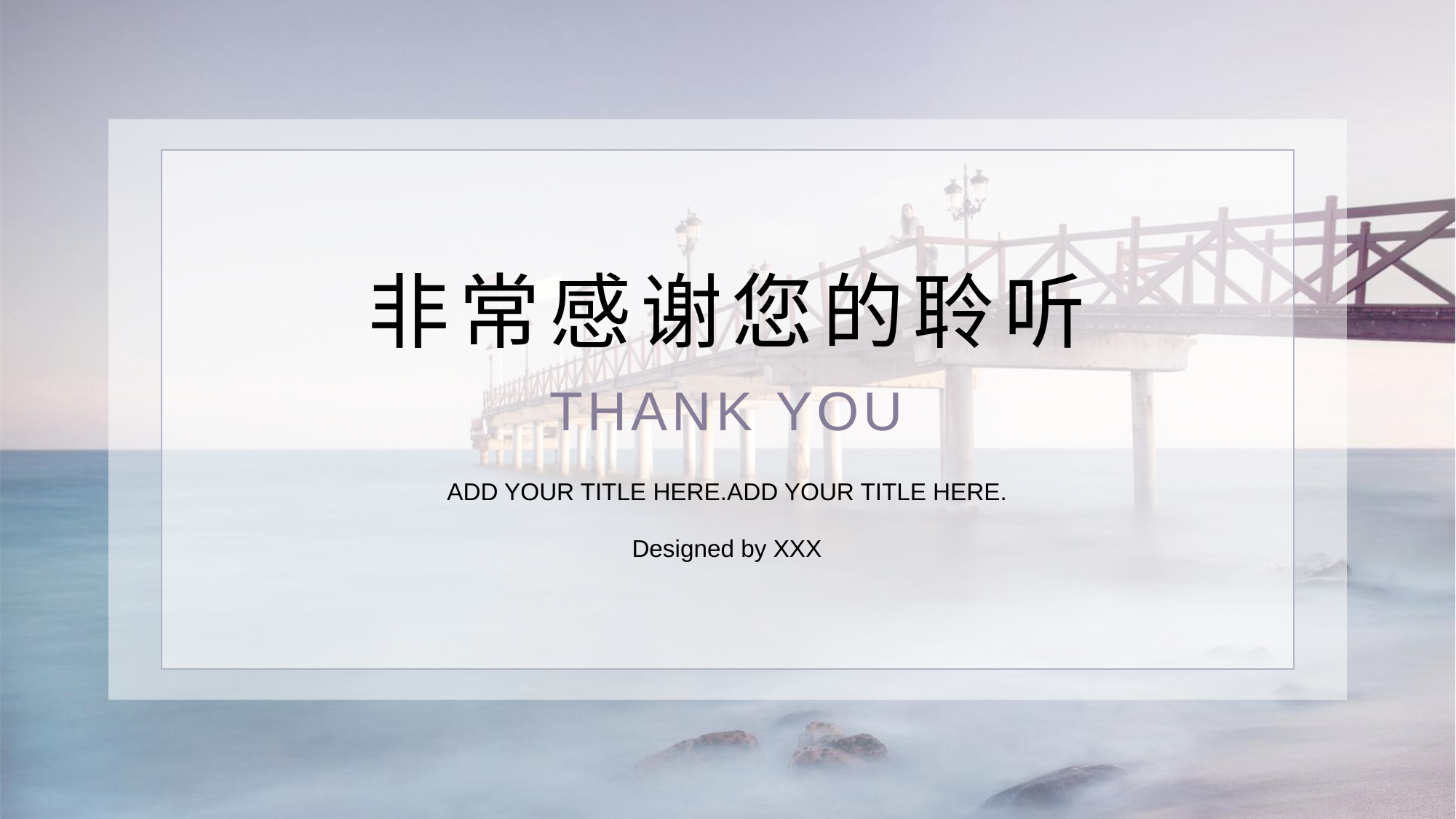

非常感谢您的聆听
THANK YOU
ADD YOUR TITLE HERE.ADD YOUR TITLE HERE.
Designed by XXX